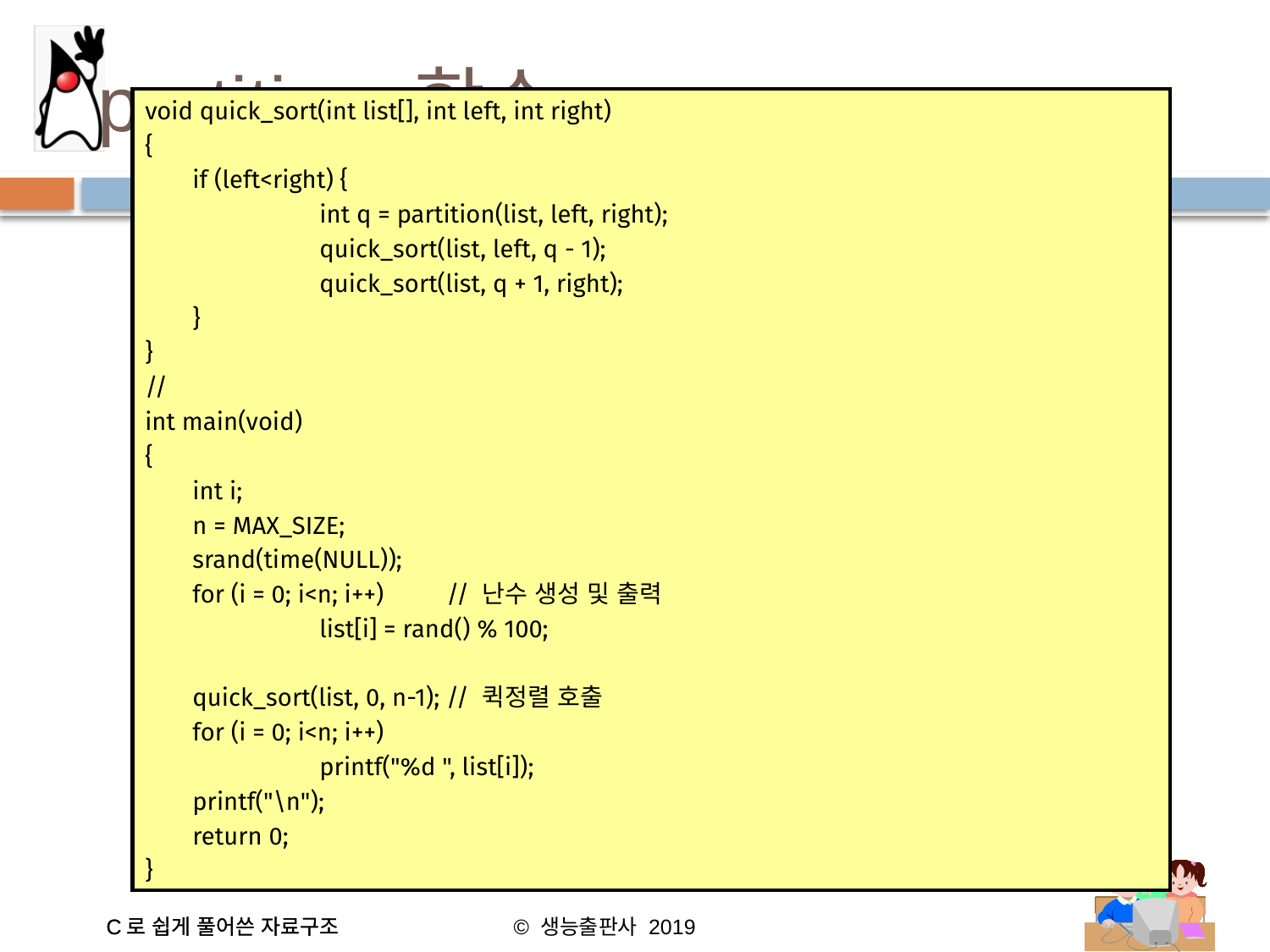

# partition 함수
void quick_sort(int list[], int left, int right)
{
	if (left<right) {
		int q = partition(list, left, right);
		quick_sort(list, left, q - 1);
		quick_sort(list, q + 1, right);
	}
}
//
int main(void)
{
	int i;
	n = MAX_SIZE;
	srand(time(NULL));
	for (i = 0; i<n; i++)      	// 난수 생성 및 출력
		list[i] = rand() % 100;

	quick_sort(list, 0, n-1); // 퀵정렬 호출
	for (i = 0; i<n; i++)
		printf("%d ", list[i]);
	printf("\n");
	return 0;
}